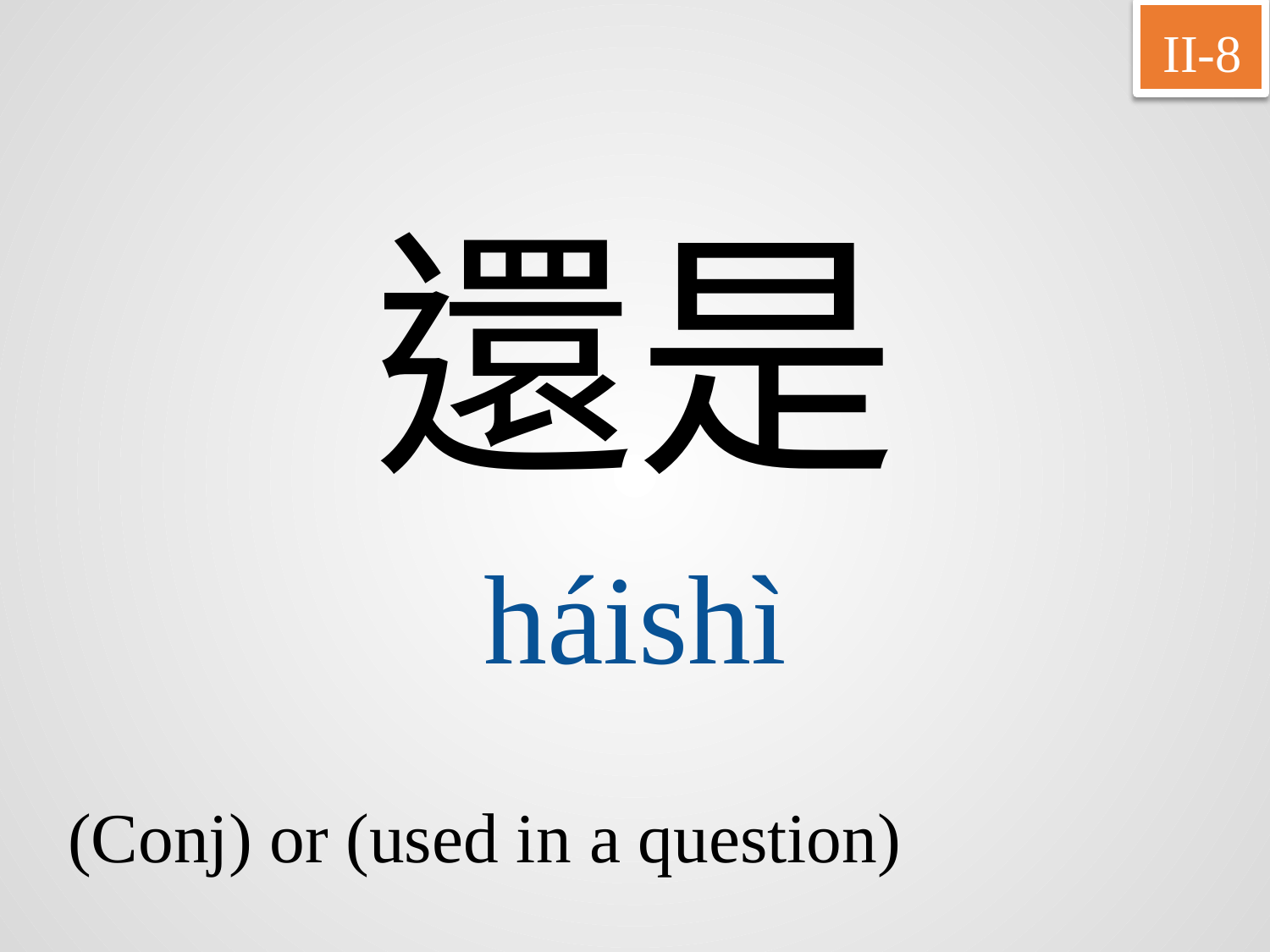

II-8

還是
háishì
(Conj) or (used in a question)